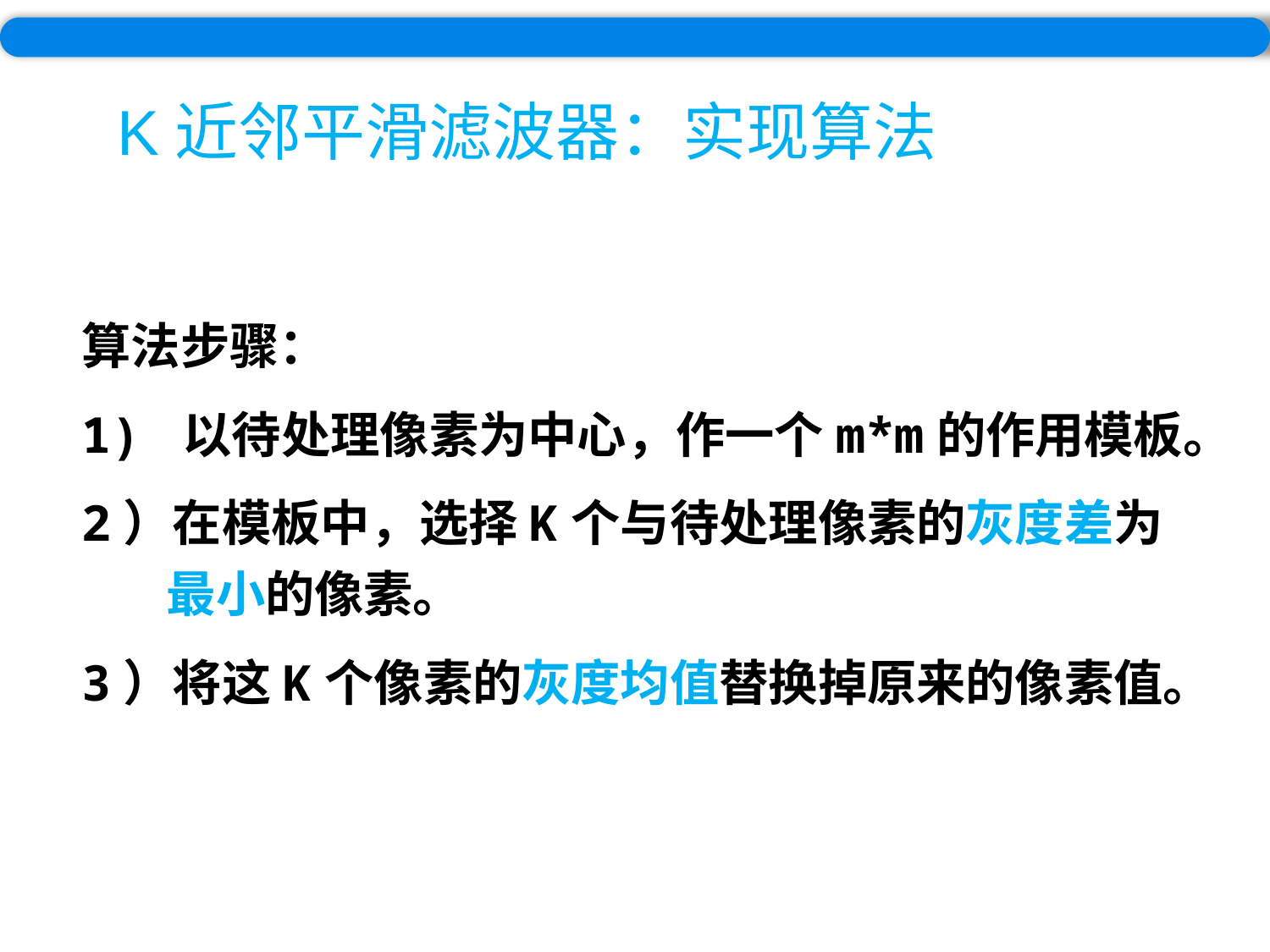

# K近邻平滑滤波器：实现算法
算法步骤：
1) 以待处理像素为中心，作一个m*m的作用模板。
2）在模板中，选择K个与待处理像素的灰度差为最小的像素。
3）将这K个像素的灰度均值替换掉原来的像素值。